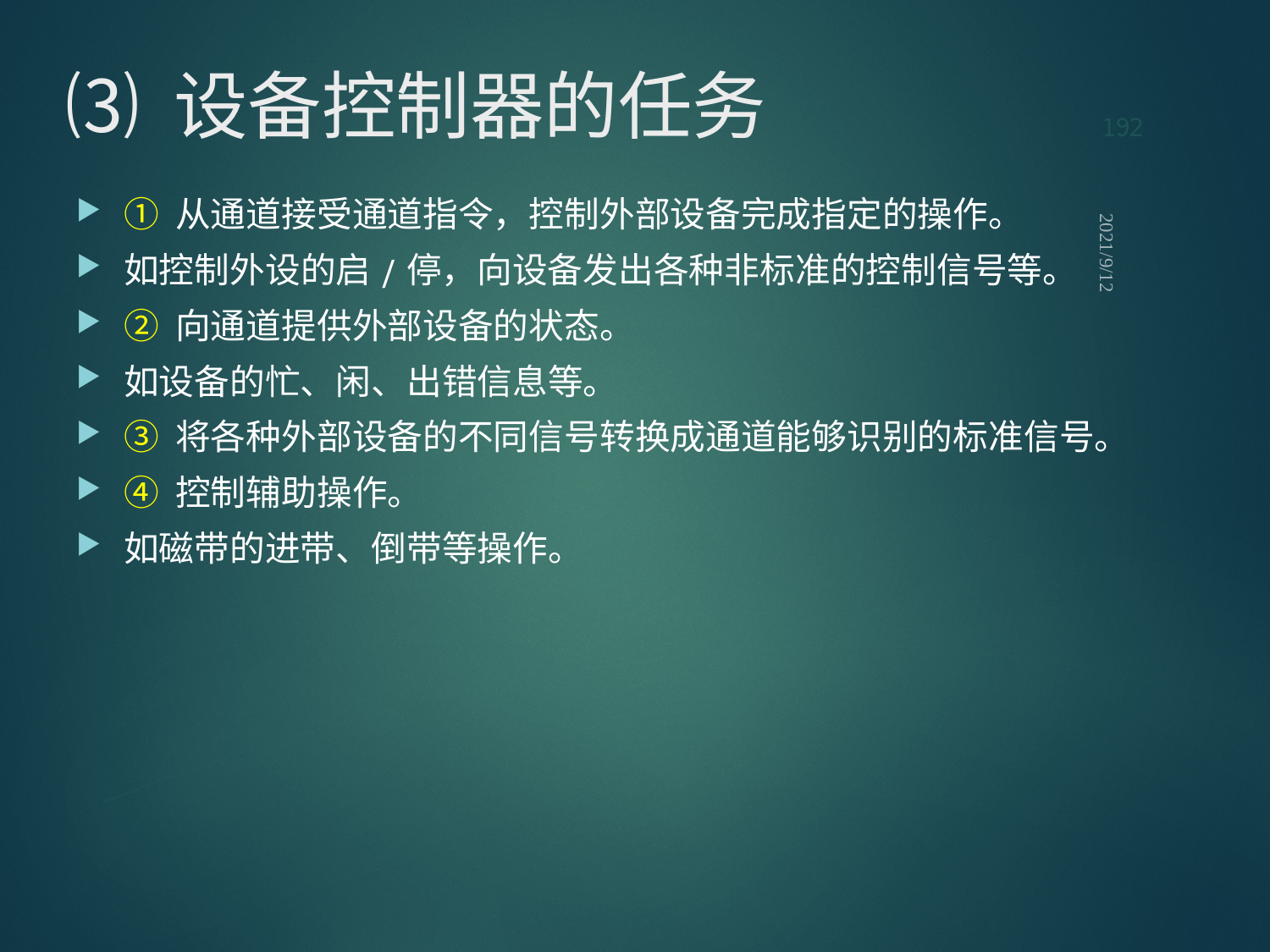

192
# ⑶ 设备控制器的任务
① 从通道接受通道指令，控制外部设备完成指定的操作。
如控制外设的启/停，向设备发出各种非标准的控制信号等。
② 向通道提供外部设备的状态。
如设备的忙、闲、出错信息等。
③ 将各种外部设备的不同信号转换成通道能够识别的标准信号。
④ 控制辅助操作。
如磁带的进带、倒带等操作。
2021/9/12